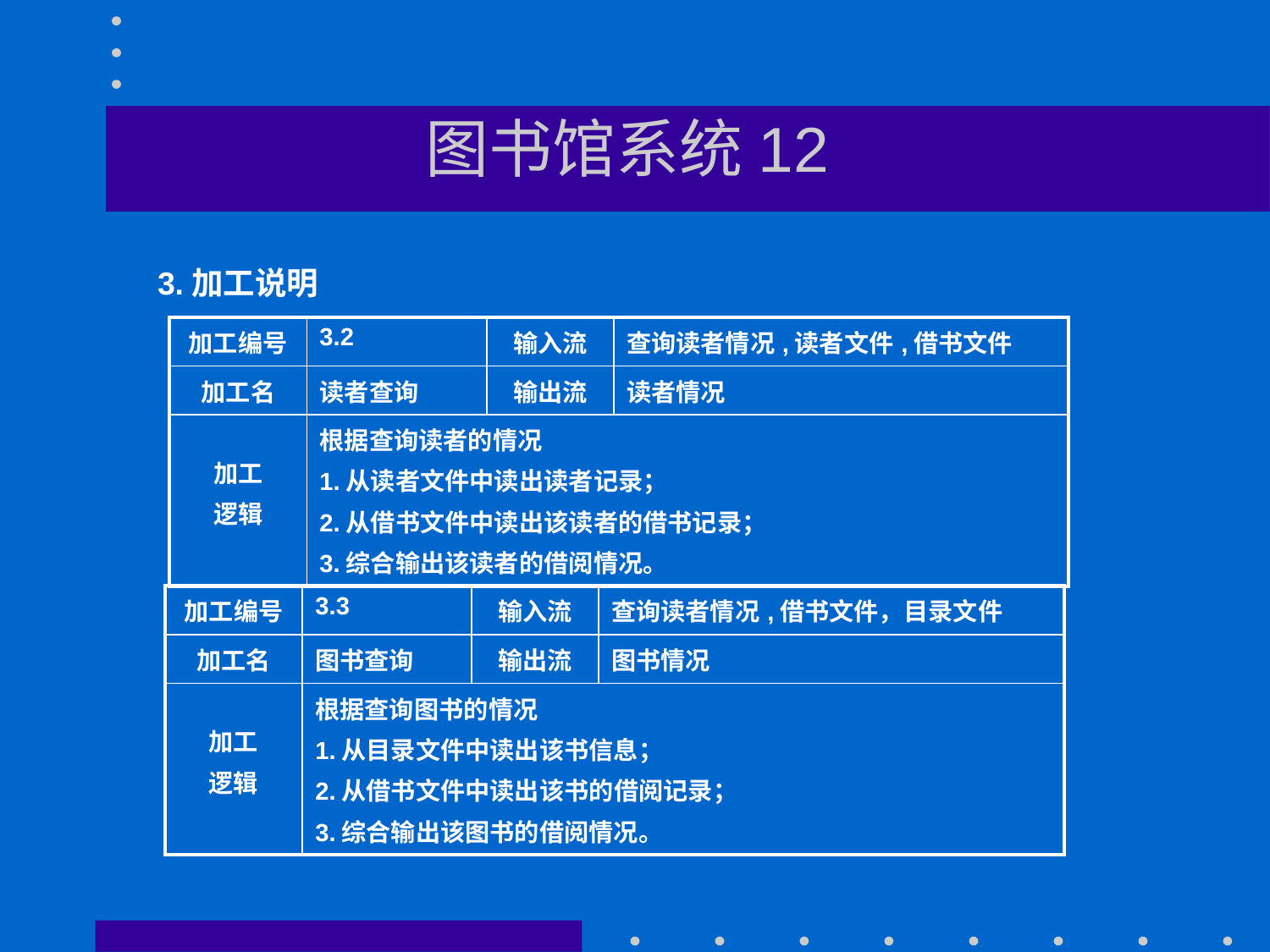

# 图书馆系统12
3.加工说明
| 加工编号 | 3.2 | 输入流 | 查询读者情况,读者文件,借书文件 |
| --- | --- | --- | --- |
| 加工名 | 读者查询 | 输出流 | 读者情况 |
| 加工 逻辑 | 根据查询读者的情况 1.从读者文件中读出读者记录； 2.从借书文件中读出该读者的借书记录； 3.综合输出该读者的借阅情况。 |  |  |
| 加工编号 | 3.3 | 输入流 | 查询读者情况,借书文件，目录文件 |
| --- | --- | --- | --- |
| 加工名 | 图书查询 | 输出流 | 图书情况 |
| 加工 逻辑 | 根据查询图书的情况 1.从目录文件中读出该书信息； 2.从借书文件中读出该书的借阅记录； 3.综合输出该图书的借阅情况。 |  |  |

96